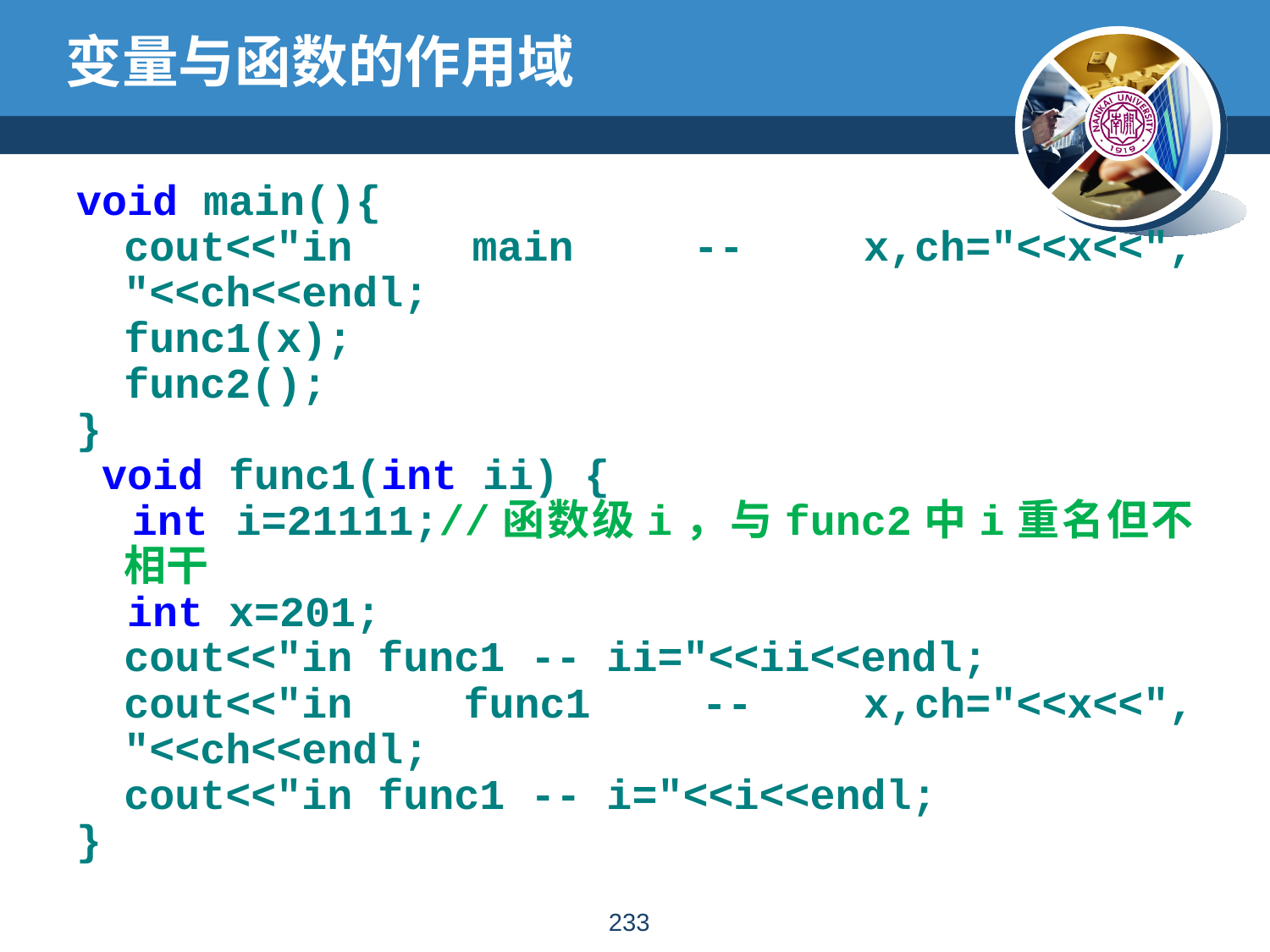

# 变量与函数的作用域
void main(){
	cout<<"in main -- x,ch="<<x<<", "<<ch<<endl;
	func1(x);
	func2();
}
 void func1(int ii) {
  int i=21111;//函数级i，与func2中i重名但不相干
  int x=201;
	cout<<"in func1 -- ii="<<ii<<endl;
	cout<<"in func1 -- x,ch="<<x<<", "<<ch<<endl;
	cout<<"in func1 -- i="<<i<<endl;
}
233